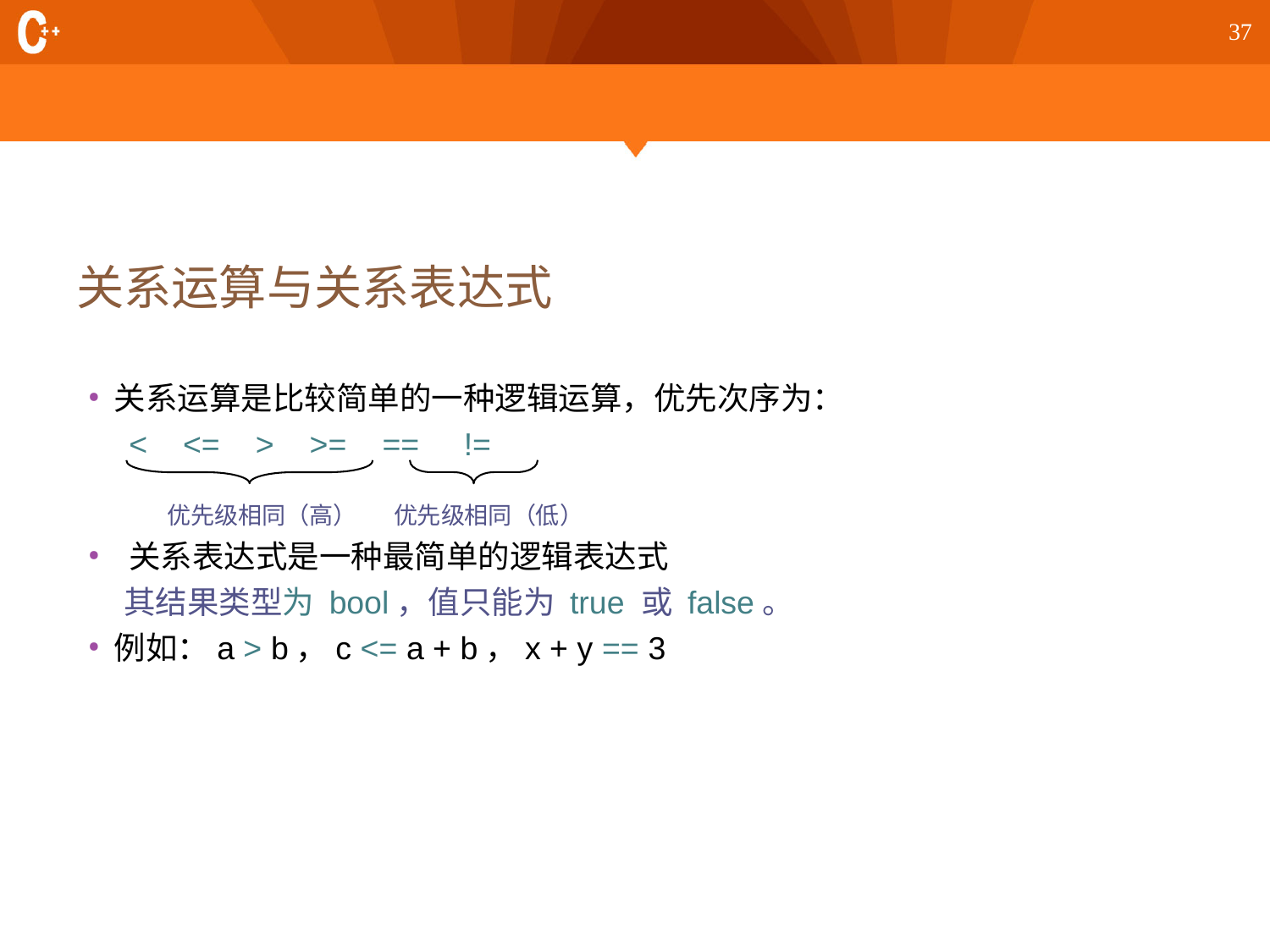

37
# 关系运算与关系表达式

关系运算是比较简单的一种逻辑运算，优先次序为：
 <    <=    >    >=    ==     !=

        优先级相同（高）       优先级相同（低）
 关系表达式是一种最简单的逻辑表达式
其结果类型为 bool，值只能为 true 或 false。
例如：a > b，c <= a + b，x + y == 3